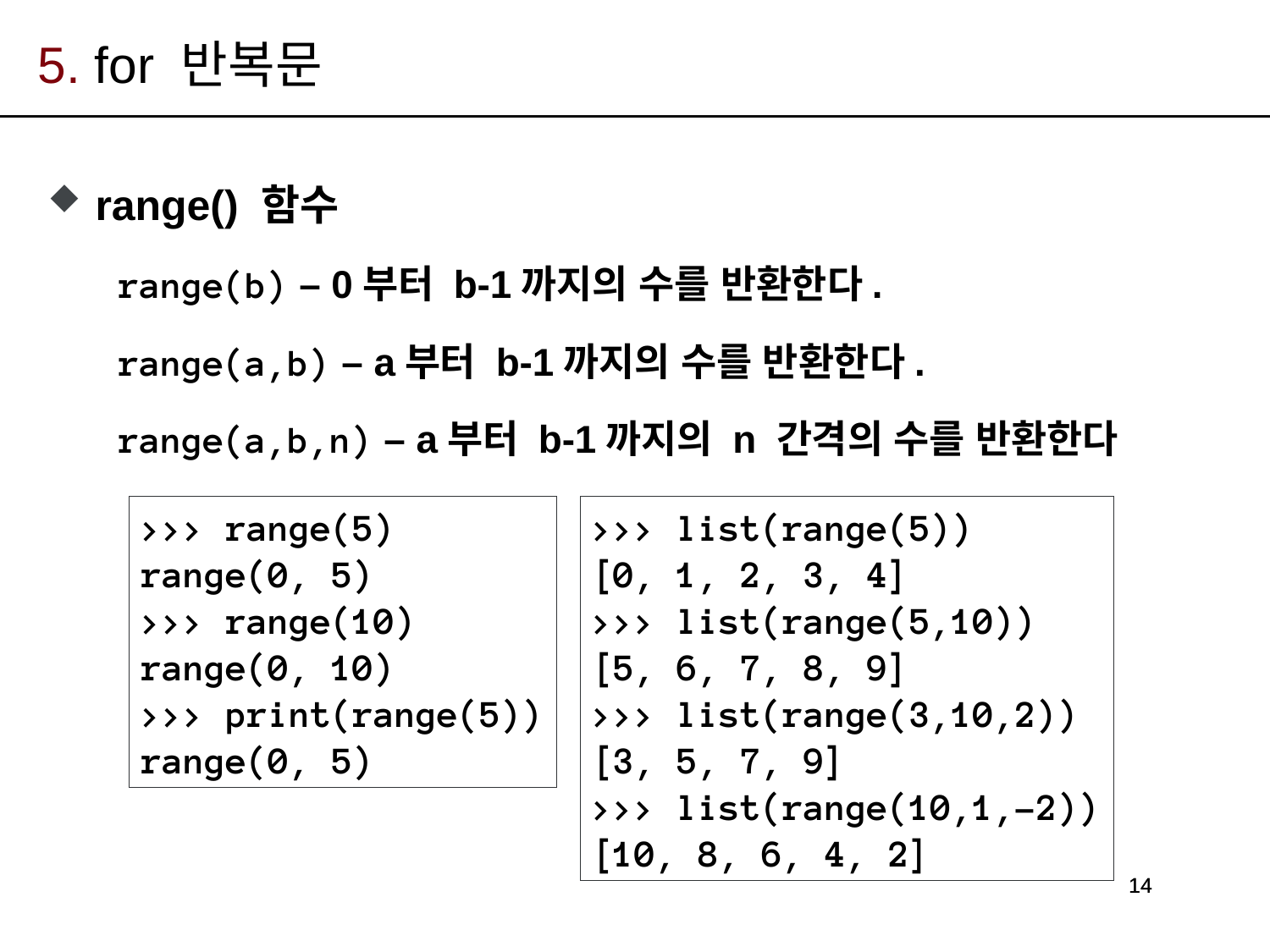

# 5. for 반복문
range() 함수
range(b) – 0부터 b-1까지의 수를 반환한다.
range(a,b) – a부터 b-1까지의 수를 반환한다.
range(a,b,n) – a부터 b-1까지의 n 간격의 수를 반환한다

>>> range(5)
range(0, 5)
>>> range(10)
range(0, 10)
>>> print(range(5))
range(0, 5)
>>> list(range(5))
[0, 1, 2, 3, 4]
>>> list(range(5,10))
[5, 6, 7, 8, 9]
>>> list(range(3,10,2))
[3, 5, 7, 9]
>>> list(range(10,1,-2))
[10, 8, 6, 4, 2]
14
14